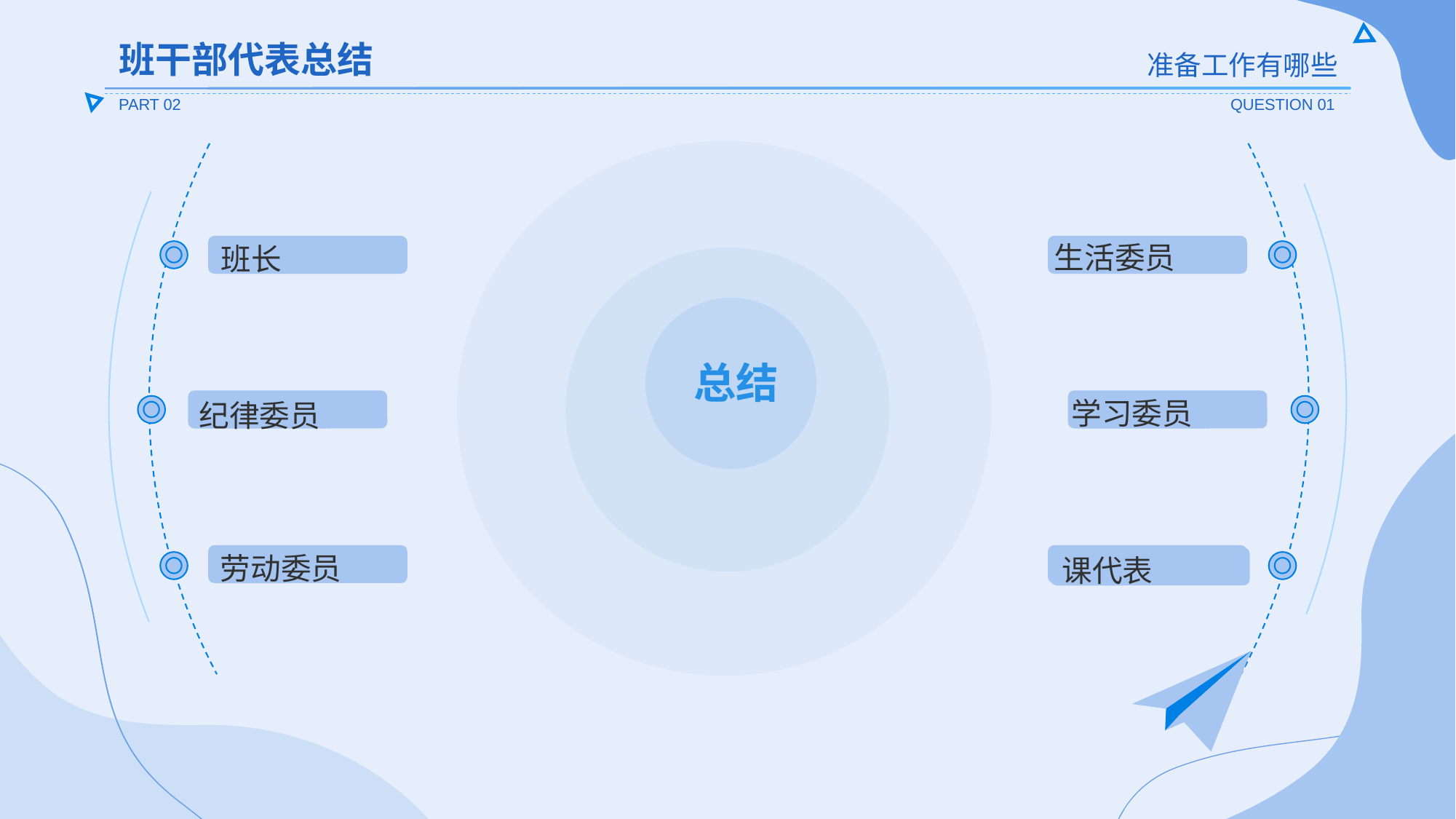

班干部代表总结
准备工作有哪些
PART 02
QUESTION 01

 总结
生活委员

班长

学习委员

纪律委员

劳动委员

某课代表

课代表